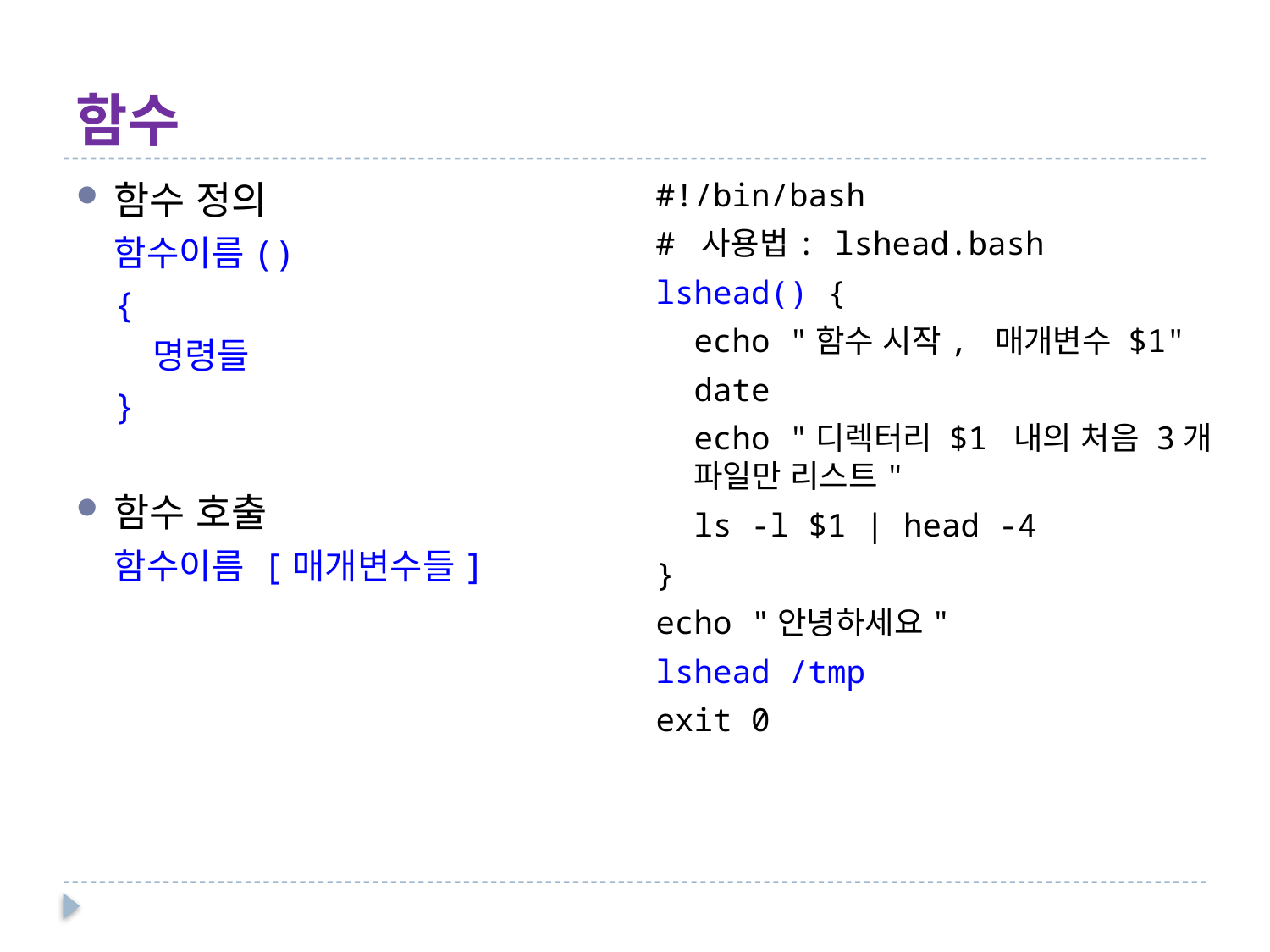

# 함수
#!/bin/bash
# 사용법: lshead.bash
lshead() {
  echo "함수 시작, 매개변수 $1"
  date
  echo "디렉터리 $1 내의 처음 3개 파일만 리스트"
  ls -l $1 | head -4
}
echo "안녕하세요"
lshead /tmp
exit 0

함수 정의
함수이름()
{
   명령들
}

함수 호출
함수이름 [매개변수들]